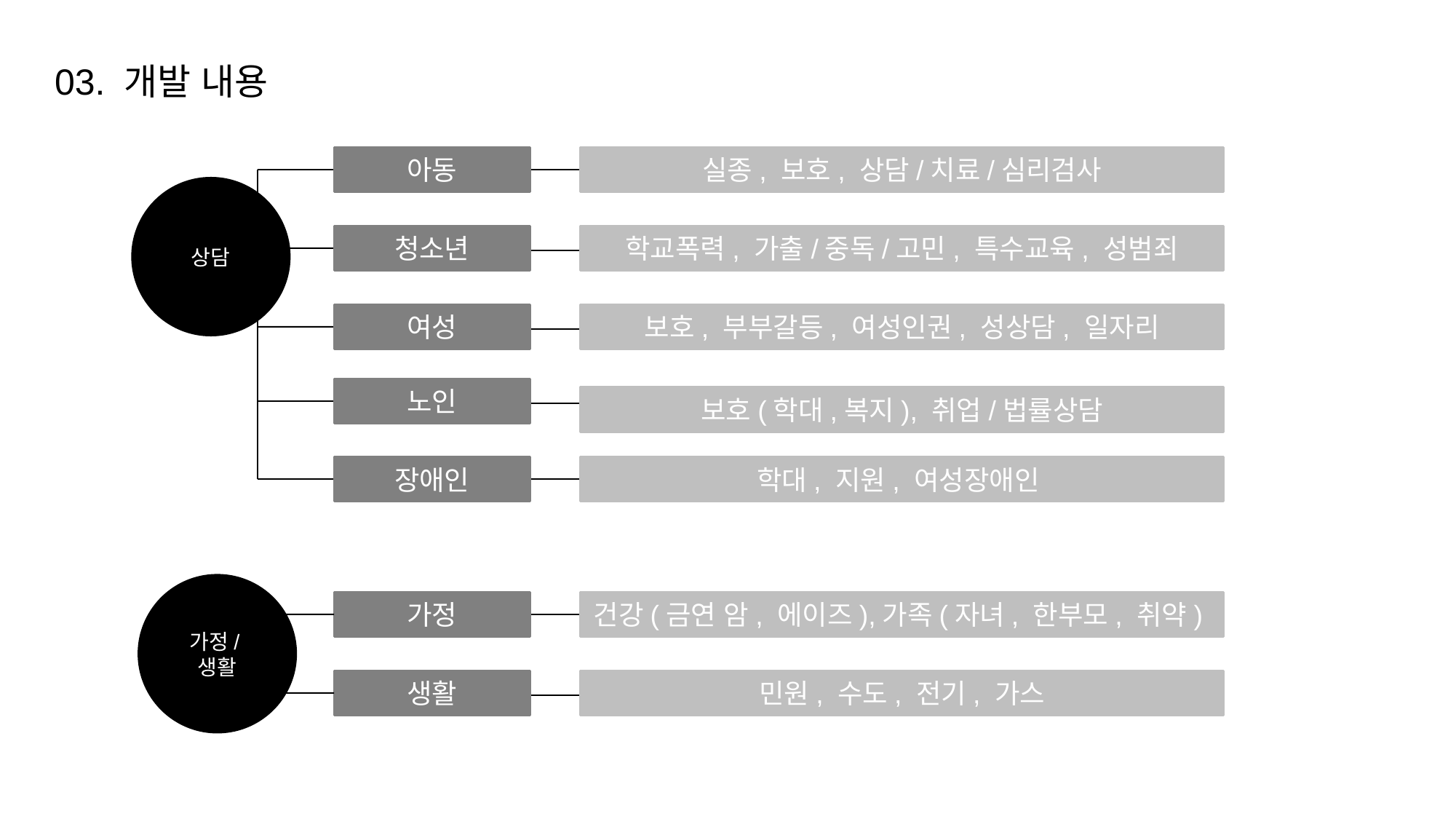

03. 개발 내용
아동
실종, 보호, 상담/치료/심리검사
상담
청소년
학교폭력, 가출/중독/고민, 특수교육, 성범죄
여성
보호, 부부갈등, 여성인권, 성상담, 일자리
노인
보호(학대,복지), 취업/법률상담
장애인
학대, 지원, 여성장애인
가정/생활
가정
건강(금연 암, 에이즈),가족(자녀, 한부모, 취약)
생활
민원, 수도, 전기, 가스